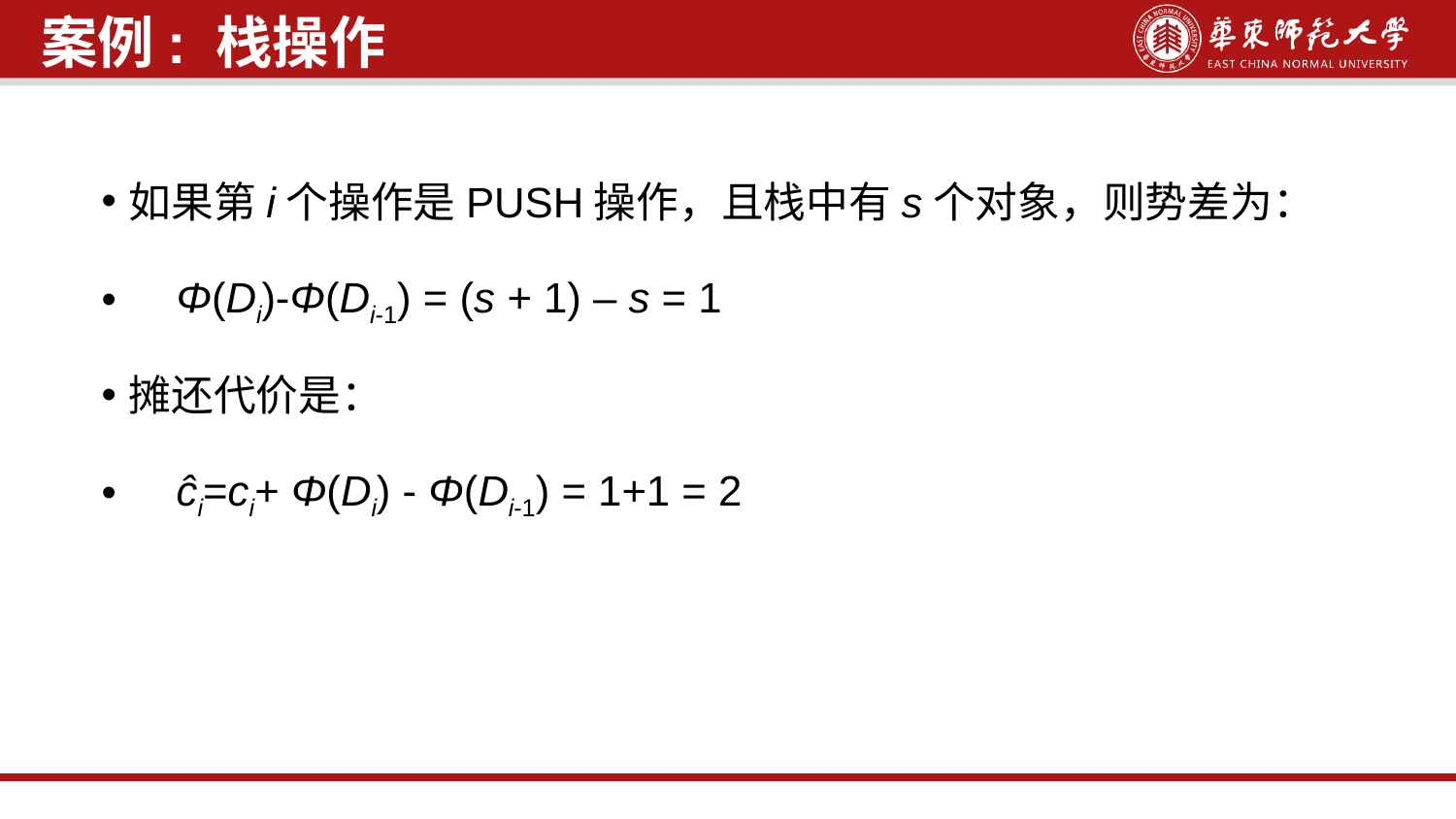

案例: 栈操作
如果第i个操作是PUSH操作，且栈中有s个对象，则势差为：
    Φ(Di)-Φ(Di-1) = (s + 1) – s = 1
摊还代价是：
    ĉi=ci+ Φ(Di) - Φ(Di-1) = 1+1 = 2